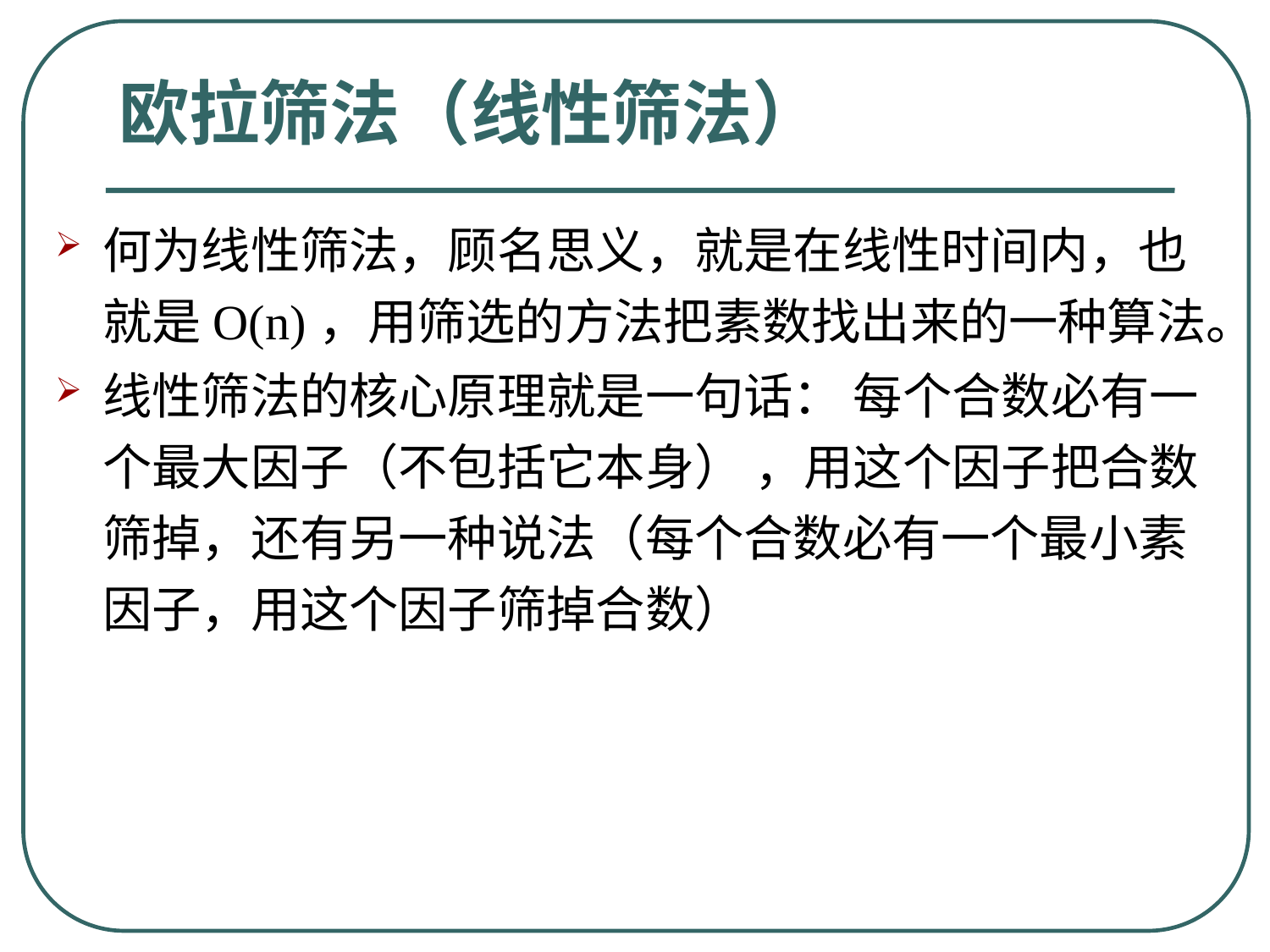

# 欧拉筛法（线性筛法）
何为线性筛法，顾名思义，就是在线性时间内，也就是O(n)，用筛选的方法把素数找出来的一种算法。
线性筛法的核心原理就是一句话： 每个合数必有一个最大因子（不包括它本身） ，用这个因子把合数筛掉，还有另一种说法（每个合数必有一个最小素因子，用这个因子筛掉合数）